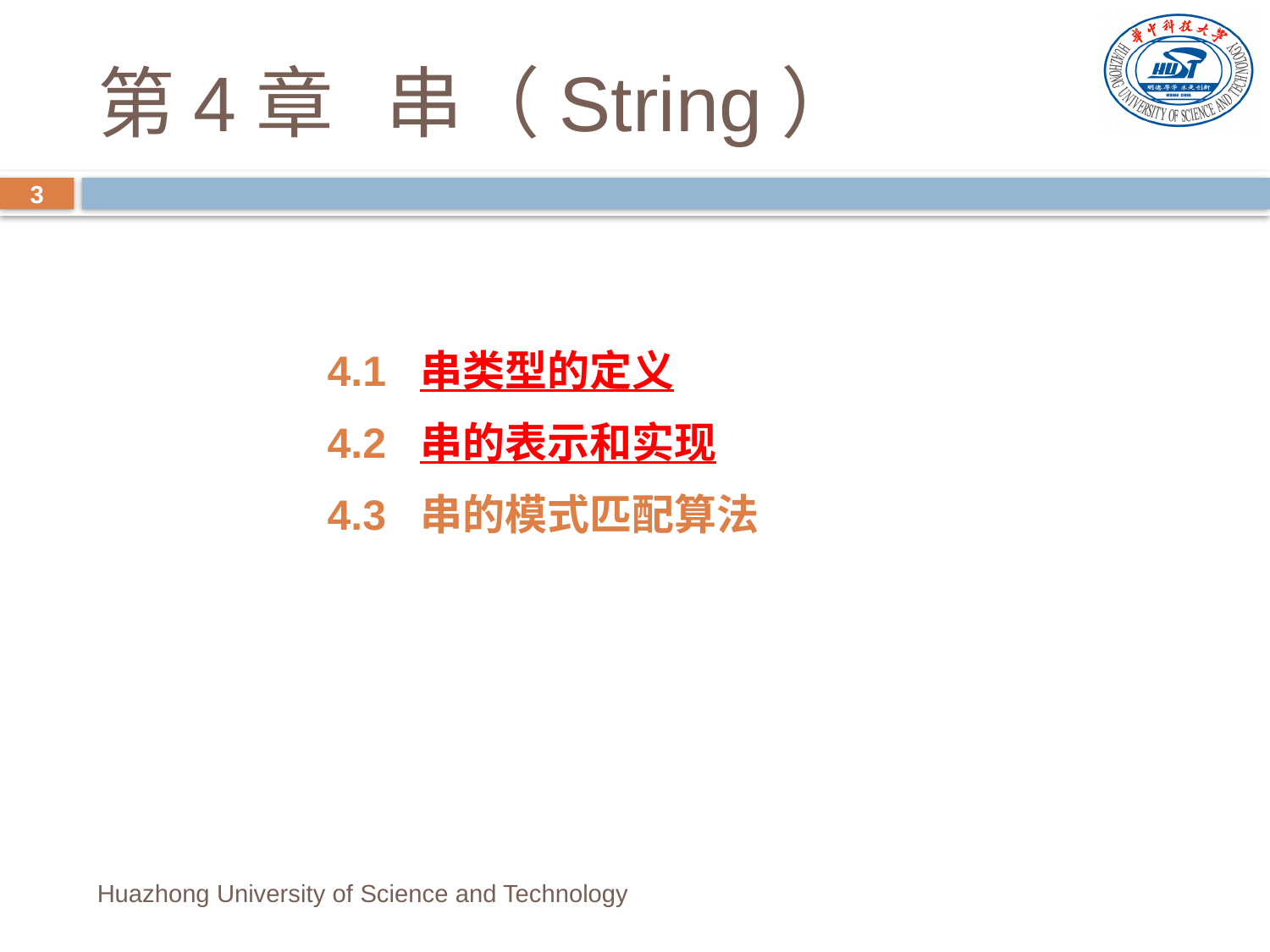

# 第4章   串（String）
3

4.1  串类型的定义
4.2  串的表示和实现
4.3  串的模式匹配算法
Huazhong University of Science and Technology